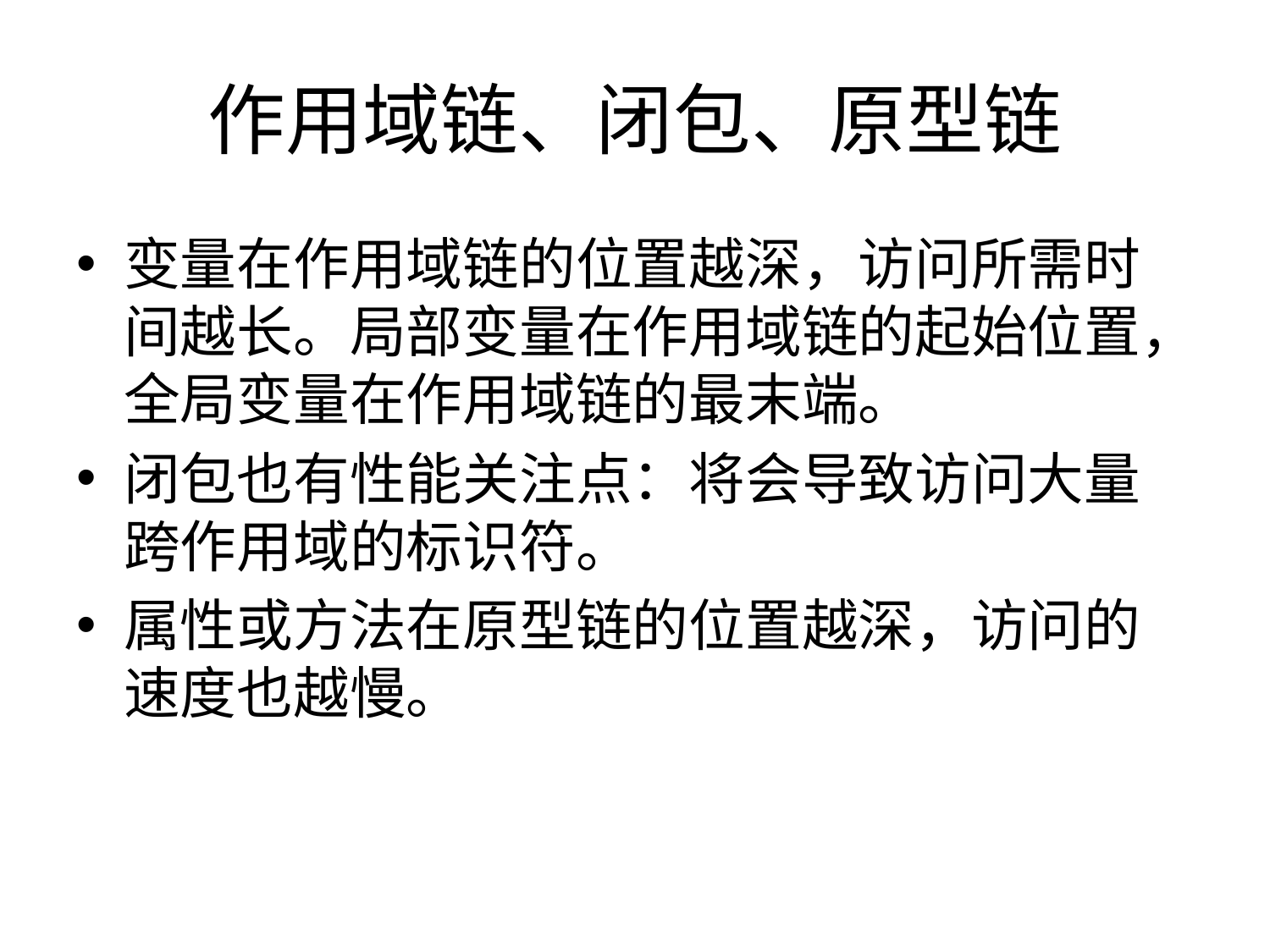

# 作用域链、闭包、原型链
变量在作用域链的位置越深，访问所需时间越长。局部变量在作用域链的起始位置，全局变量在作用域链的最末端。
闭包也有性能关注点：将会导致访问大量跨作用域的标识符。
属性或方法在原型链的位置越深，访问的速度也越慢。